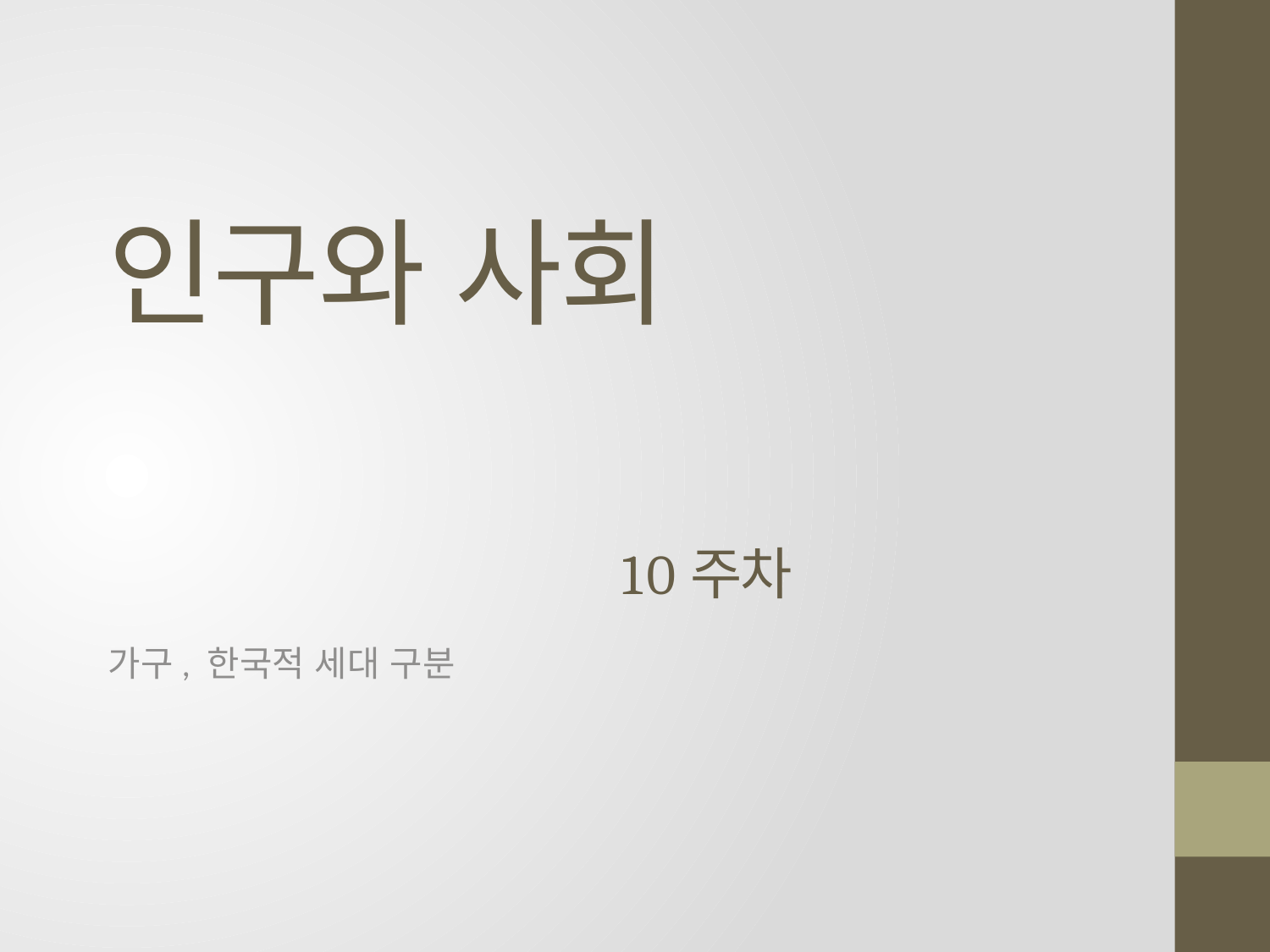

# 인구와 사회 10주차
가구, 한국적 세대 구분